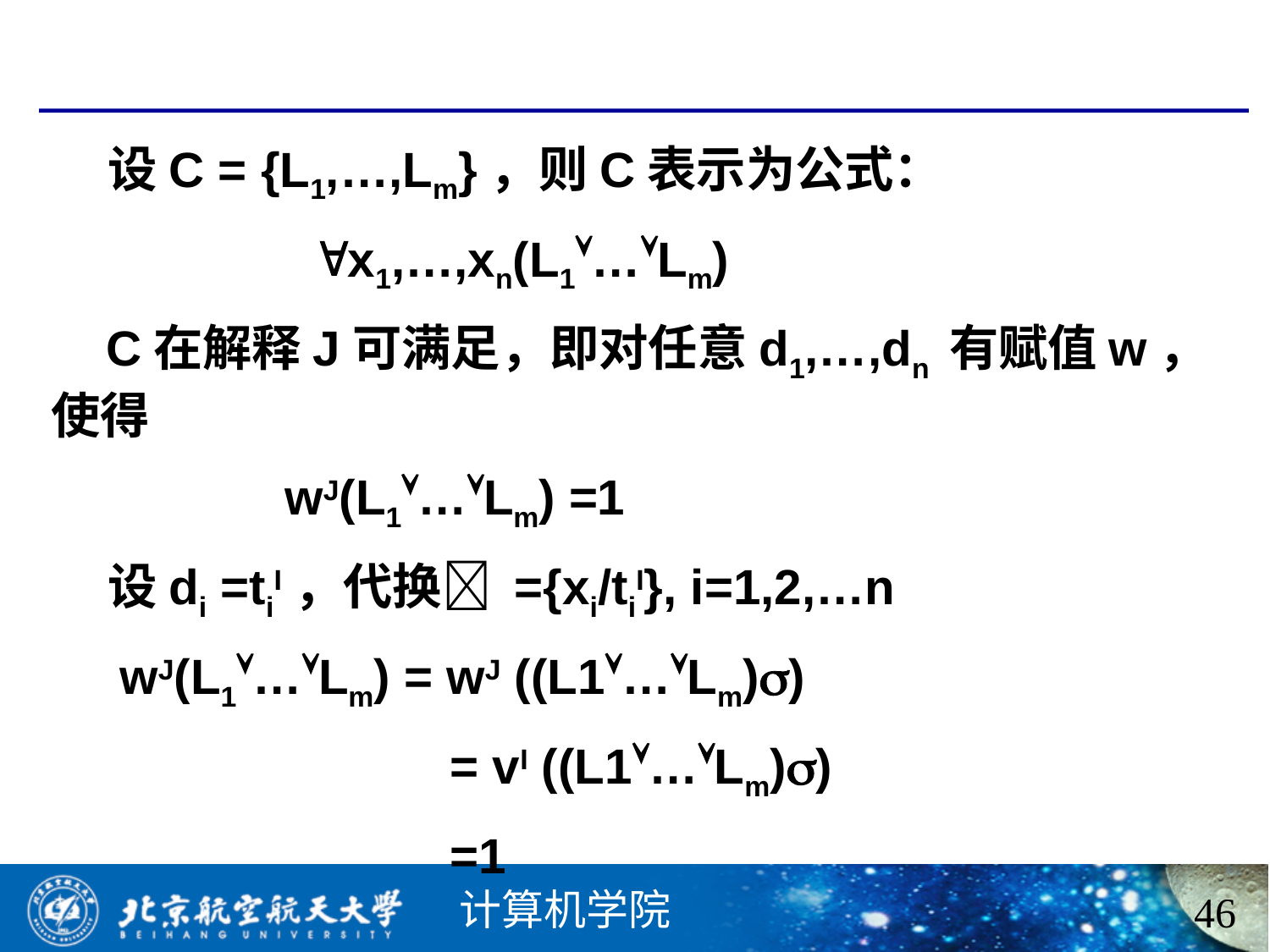

#
    设C = {L1,…,Lm}，则C表示为公式：
                   ∀x1,…,xn(L1∨…∨Lm)
    C在解释J可满足，即对任意d1,…,dn 有赋值w，使得
                 wJ(L1∨…∨Lm) =1
    设di =tiI，代换σ ={xi/tiI}, i=1,2,…n
     wJ(L1∨…∨Lm) = wJ ((L1∨…∨Lm)σ)
                             = vI ((L1∨…∨Lm)σ)
                             =1